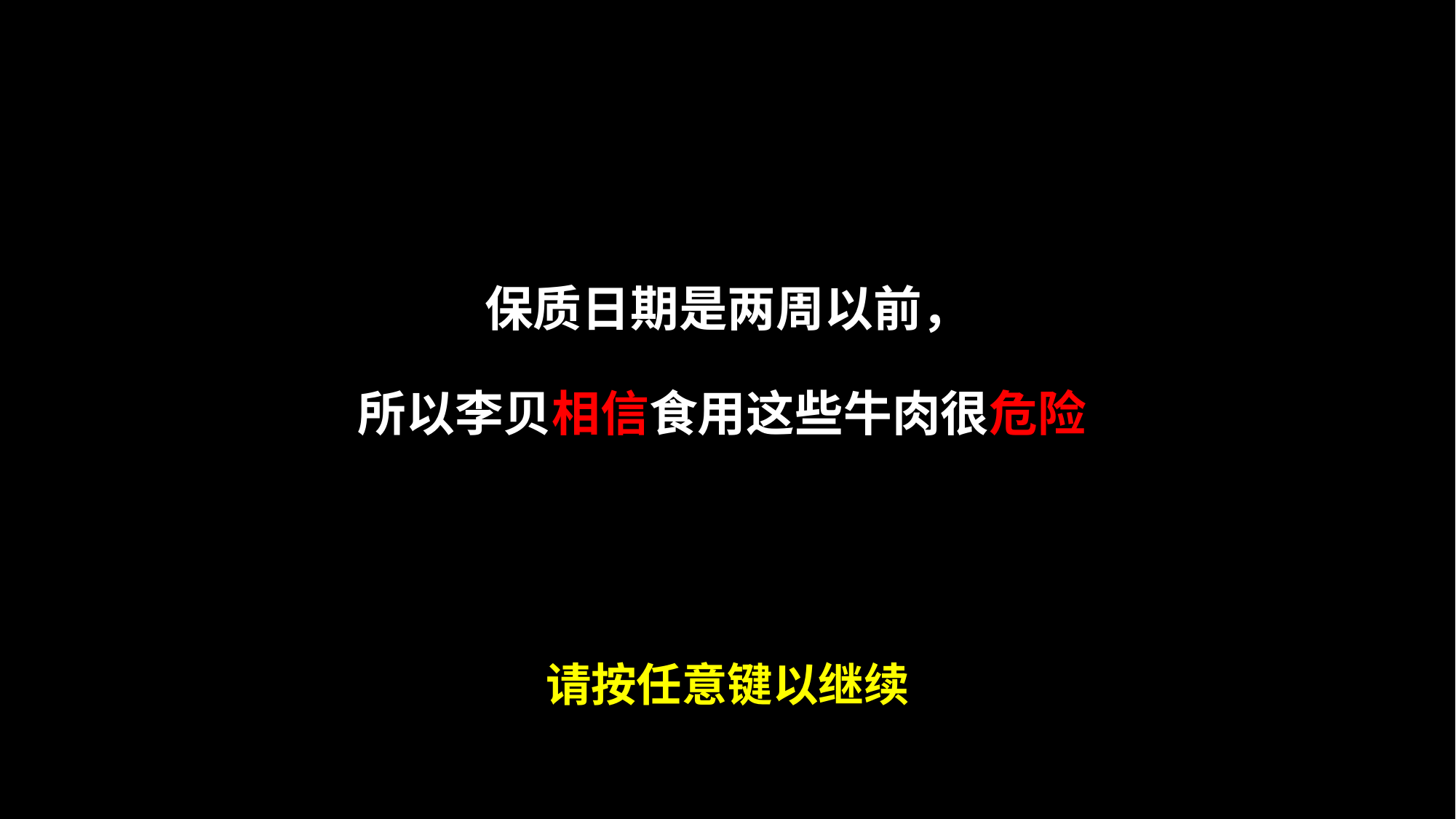

# 保质日期是两周以前， 所以李贝相信食用这些牛肉很危险
请按任意键以继续